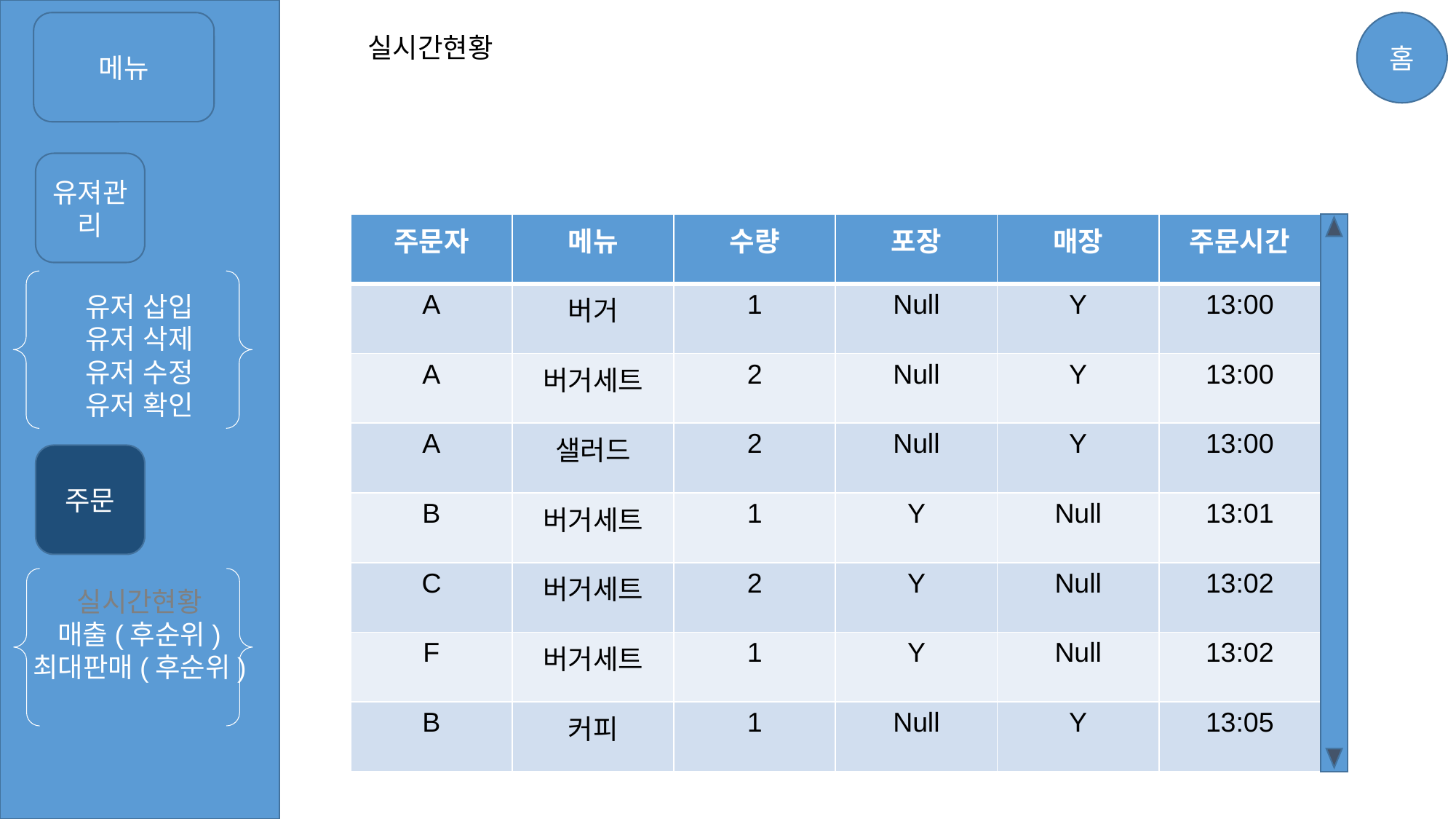

유저 삽입
유저 삭제
유저 수정
유저 확인

실시간현황
매출(후순위)
최대판매(후순위)

메뉴
홈
실시간현황
유져관리
| 주문자 | 메뉴 | 수량 | 포장 | 매장 | 주문시간 |
| --- | --- | --- | --- | --- | --- |
| A | 버거 | 1 | Null | Y | 13:00 |
| A | 버거세트 | 2 | Null | Y | 13:00 |
| A | 샐러드 | 2 | Null | Y | 13:00 |
| B | 버거세트 | 1 | Y | Null | 13:01 |
| C | 버거세트 | 2 | Y | Null | 13:02 |
| F | 버거세트 | 1 | Y | Null | 13:02 |
| B | 커피 | 1 | Null | Y | 13:05 |

주문